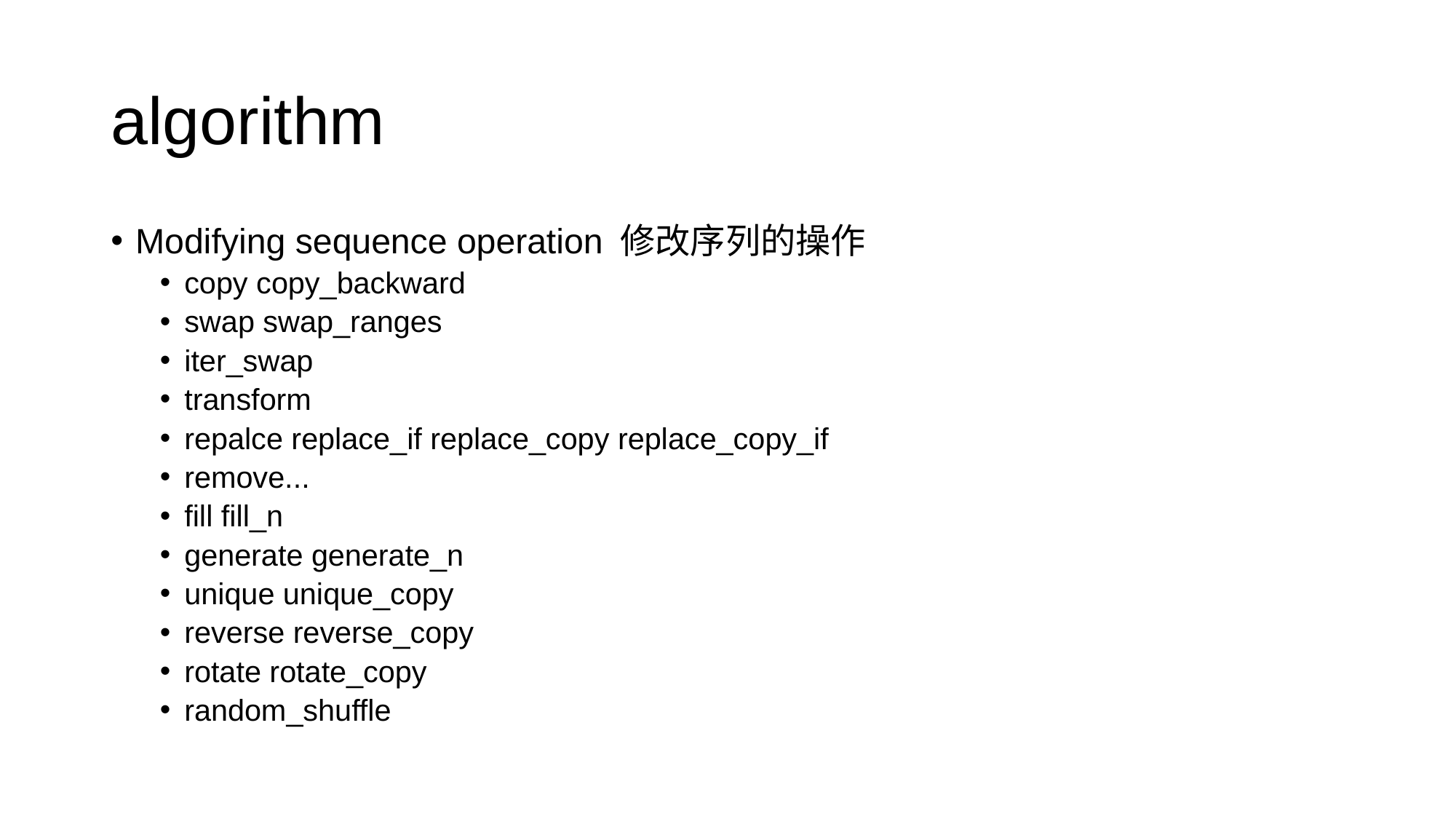

# algorithm
Modifying sequence operation 修改序列的操作
copy copy_backward
swap swap_ranges
iter_swap
transform
repalce replace_if replace_copy replace_copy_if
remove...
fill fill_n
generate generate_n
unique unique_copy
reverse reverse_copy
rotate rotate_copy
random_shuffle